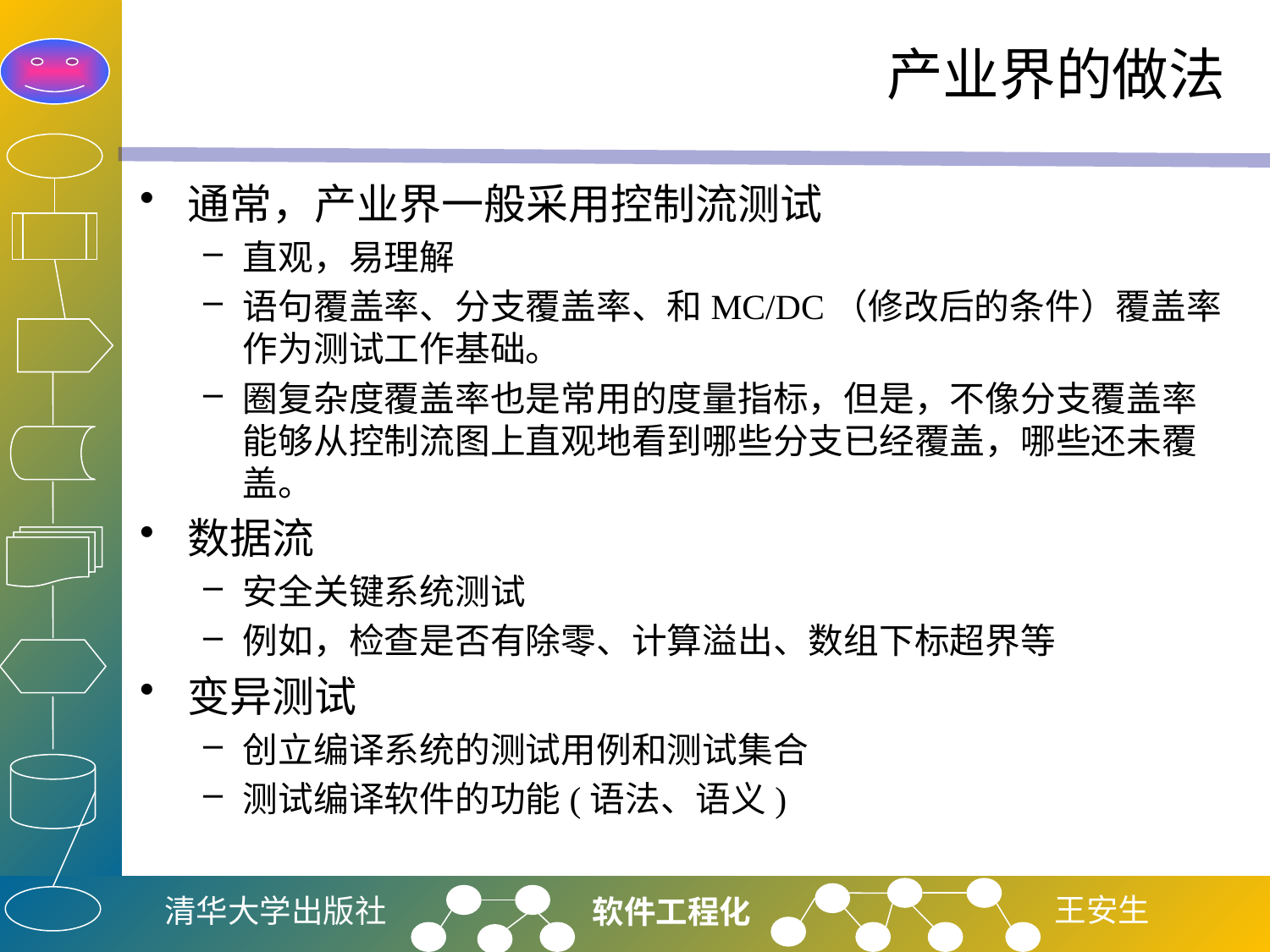

# 产业界的做法
通常，产业界一般采用控制流测试
直观，易理解
语句覆盖率、分支覆盖率、和MC/DC（修改后的条件）覆盖率作为测试工作基础。
圈复杂度覆盖率也是常用的度量指标，但是，不像分支覆盖率能够从控制流图上直观地看到哪些分支已经覆盖，哪些还未覆盖。
数据流
安全关键系统测试
例如，检查是否有除零、计算溢出、数组下标超界等
变异测试
创立编译系统的测试用例和测试集合
测试编译软件的功能(语法、语义)